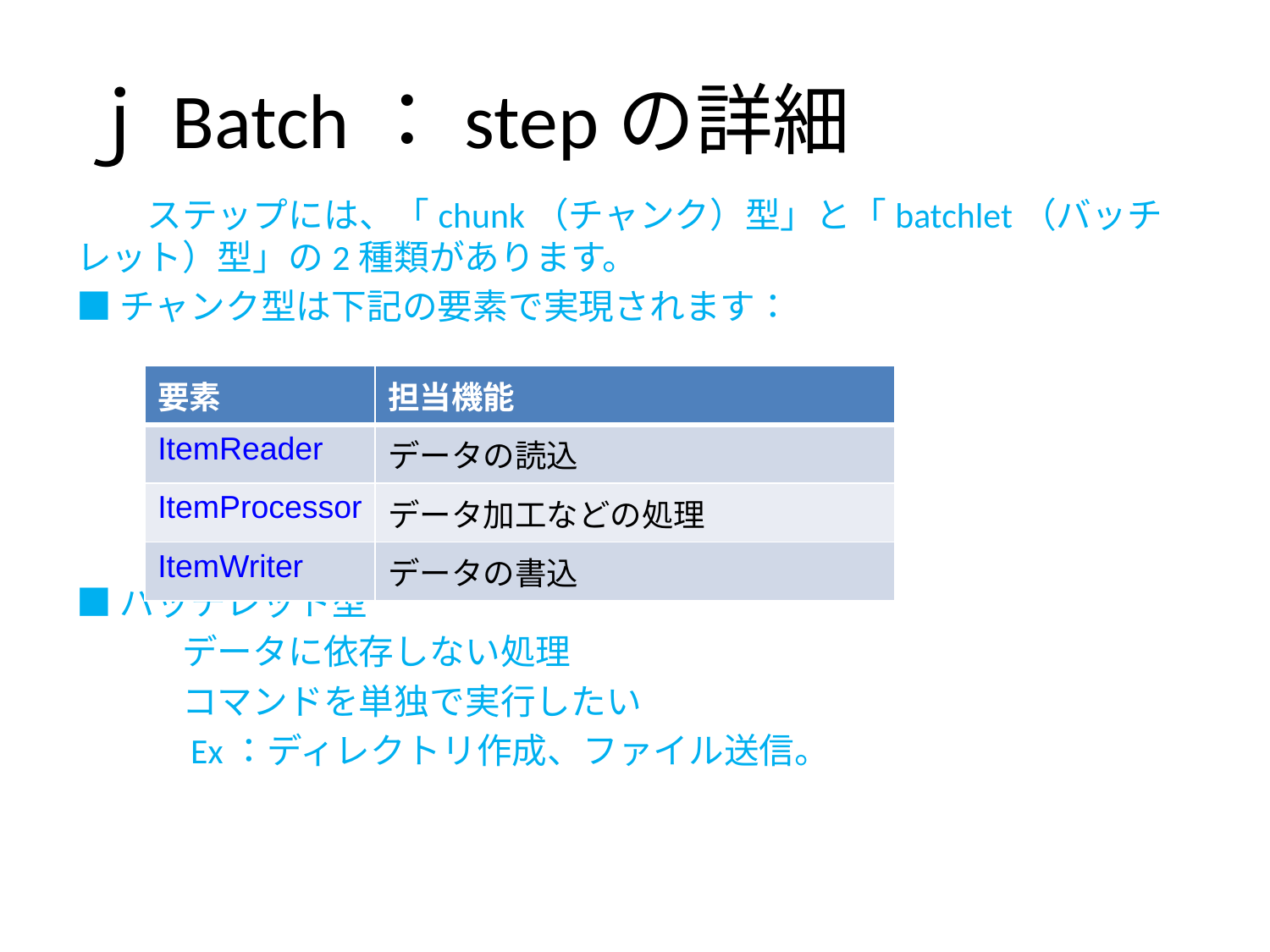

# ｊBatch：stepの詳細
　　ステップには、「chunk（チャンク）型」と「batchlet（バッチレット）型」の2種類があります。
■チャンク型は下記の要素で実現されます：

■バッチレット型
　　　データに依存しない処理
　　　コマンドを単独で実行したい
　　　Ex：ディレクトリ作成、ファイル送信。
| 要素 | 担当機能 |
| --- | --- |
| ItemReader | データの読込 |
| ItemProcessor | データ加工などの処理 |
| ItemWriter | データの書込 |